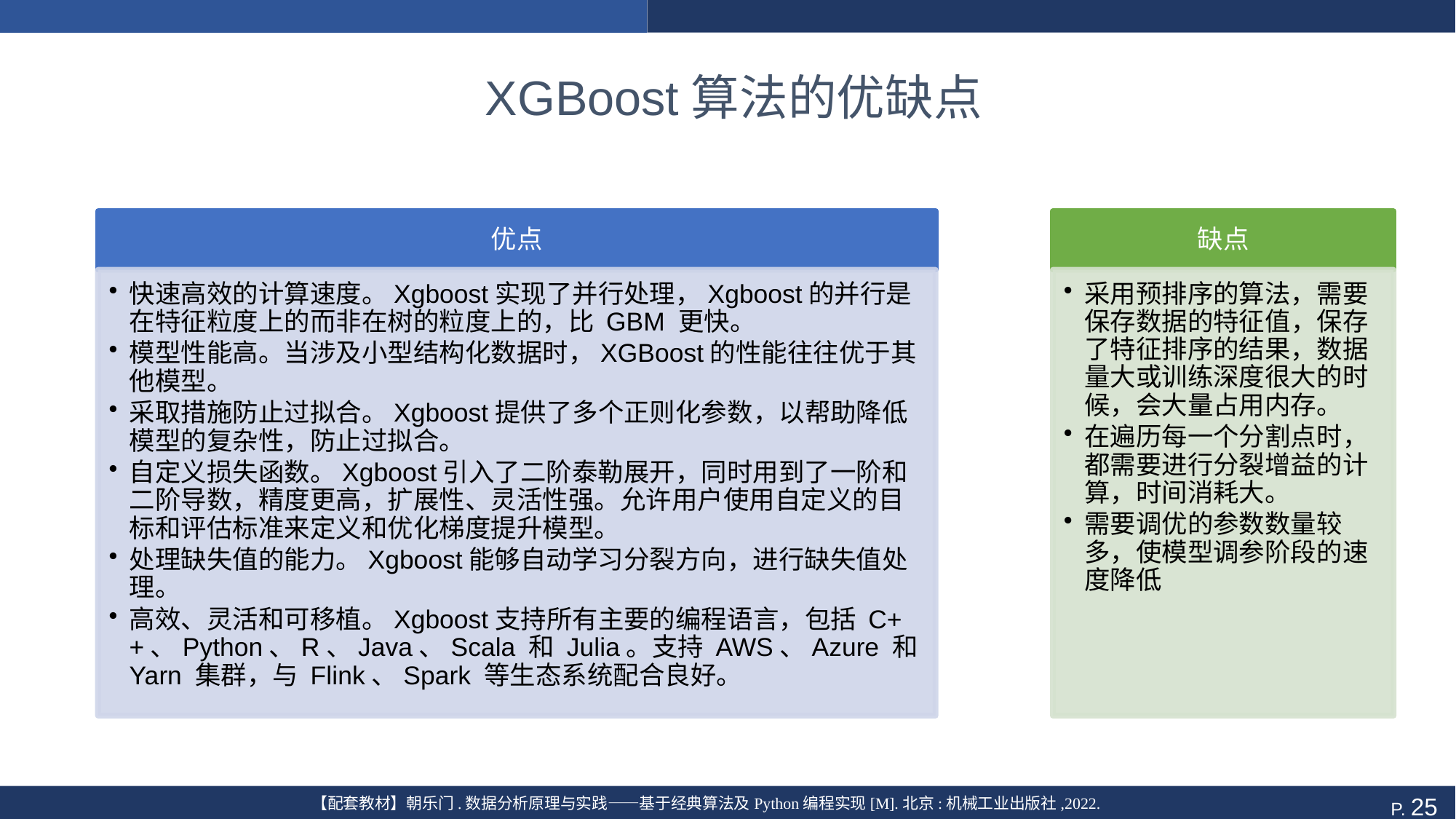

# XGBoost算法的优缺点
优点
快速高效的计算速度。Xgboost实现了并行处理，Xgboost的并行是在特征粒度上的而非在树的粒度上的，比 GBM 更快。
模型性能高。当涉及小型结构化数据时，XGBoost的性能往往优于其他模型。
采取措施防止过拟合。Xgboost提供了多个正则化参数，以帮助降低模型的复杂性，防止过拟合。
自定义损失函数。Xgboost引入了二阶泰勒展开，同时用到了一阶和二阶导数，精度更高，扩展性、灵活性强。允许用户使用自定义的目标和评估标准来定义和优化梯度提升模型。
处理缺失值的能力。Xgboost能够自动学习分裂方向，进行缺失值处理。
高效、灵活和可移植。Xgboost支持所有主要的编程语言，包括 C++、Python、R、Java、Scala 和 Julia。支持 AWS、Azure 和 Yarn 集群，与 Flink、Spark 等生态系统配合良好。
缺点
采用预排序的算法，需要保存数据的特征值，保存了特征排序的结果，数据量大或训练深度很大的时候，会大量占用内存。
在遍历每一个分割点时，都需要进行分裂增益的计算，时间消耗大。
需要调优的参数数量较多，使模型调参阶段的速度降低